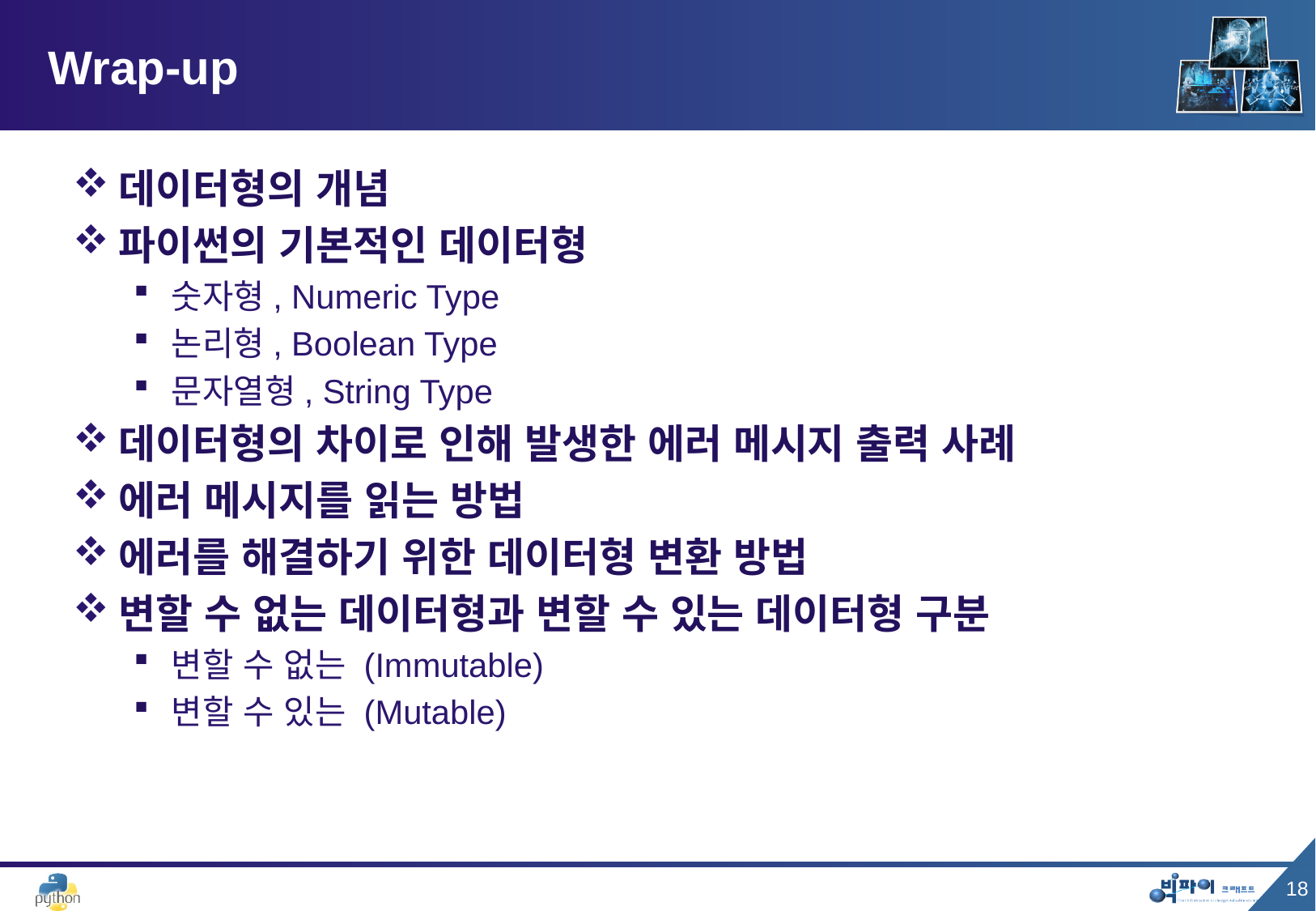

# Wrap-up
데이터형의 개념
파이썬의 기본적인 데이터형
숫자형, Numeric Type
논리형, Boolean Type
문자열형, String Type
데이터형의 차이로 인해 발생한 에러 메시지 출력 사례
에러 메시지를 읽는 방법
에러를 해결하기 위한 데이터형 변환 방법
변할 수 없는 데이터형과 변할 수 있는 데이터형 구분
변할 수 없는 (Immutable)
변할 수 있는 (Mutable)